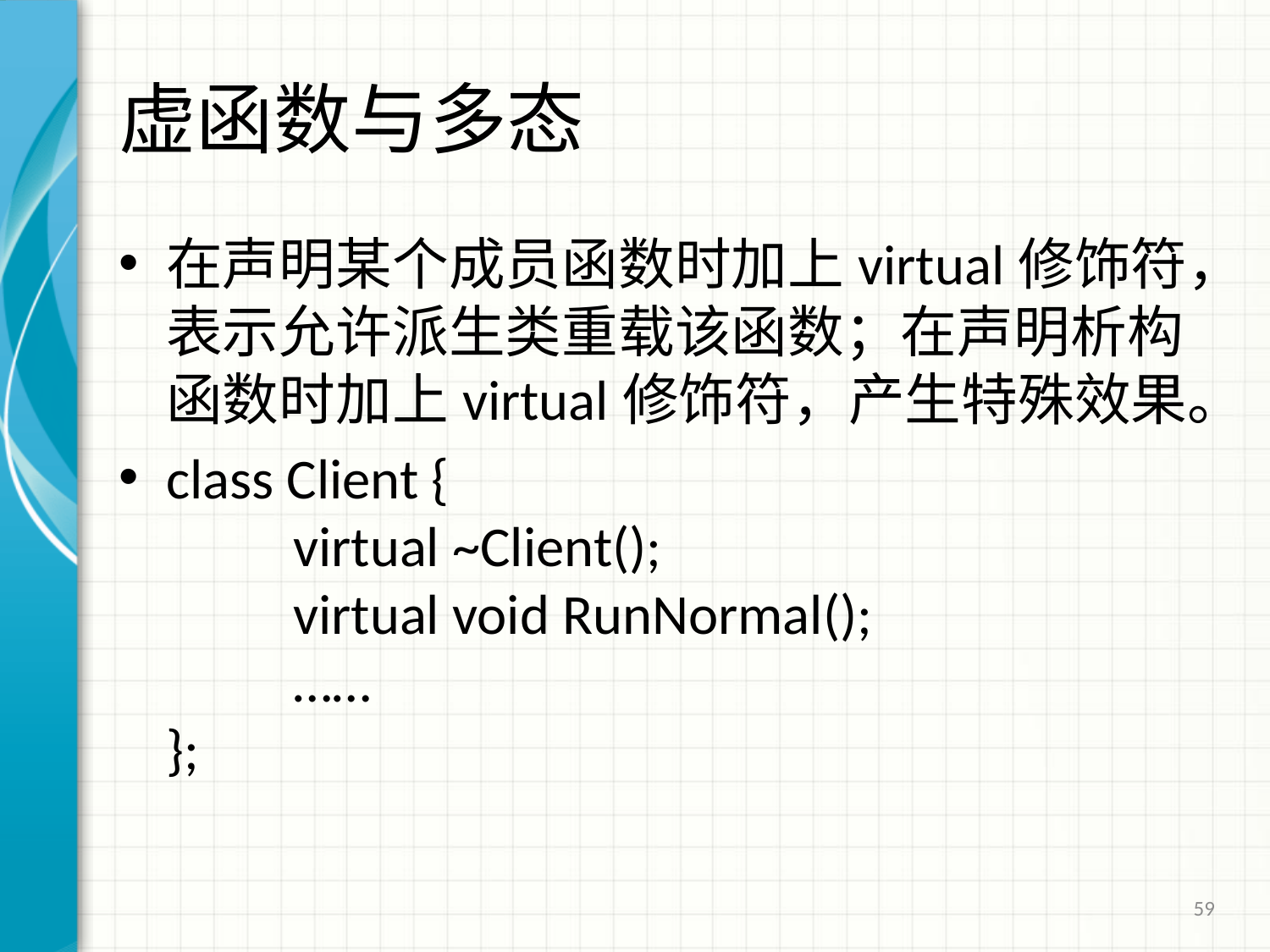

# 虚函数与多态
在声明某个成员函数时加上virtual修饰符，表示允许派生类重载该函数；在声明析构函数时加上virtual修饰符，产生特殊效果。
class Client {
	virtual ~Client();
	virtual void RunNormal();
	……
};
59